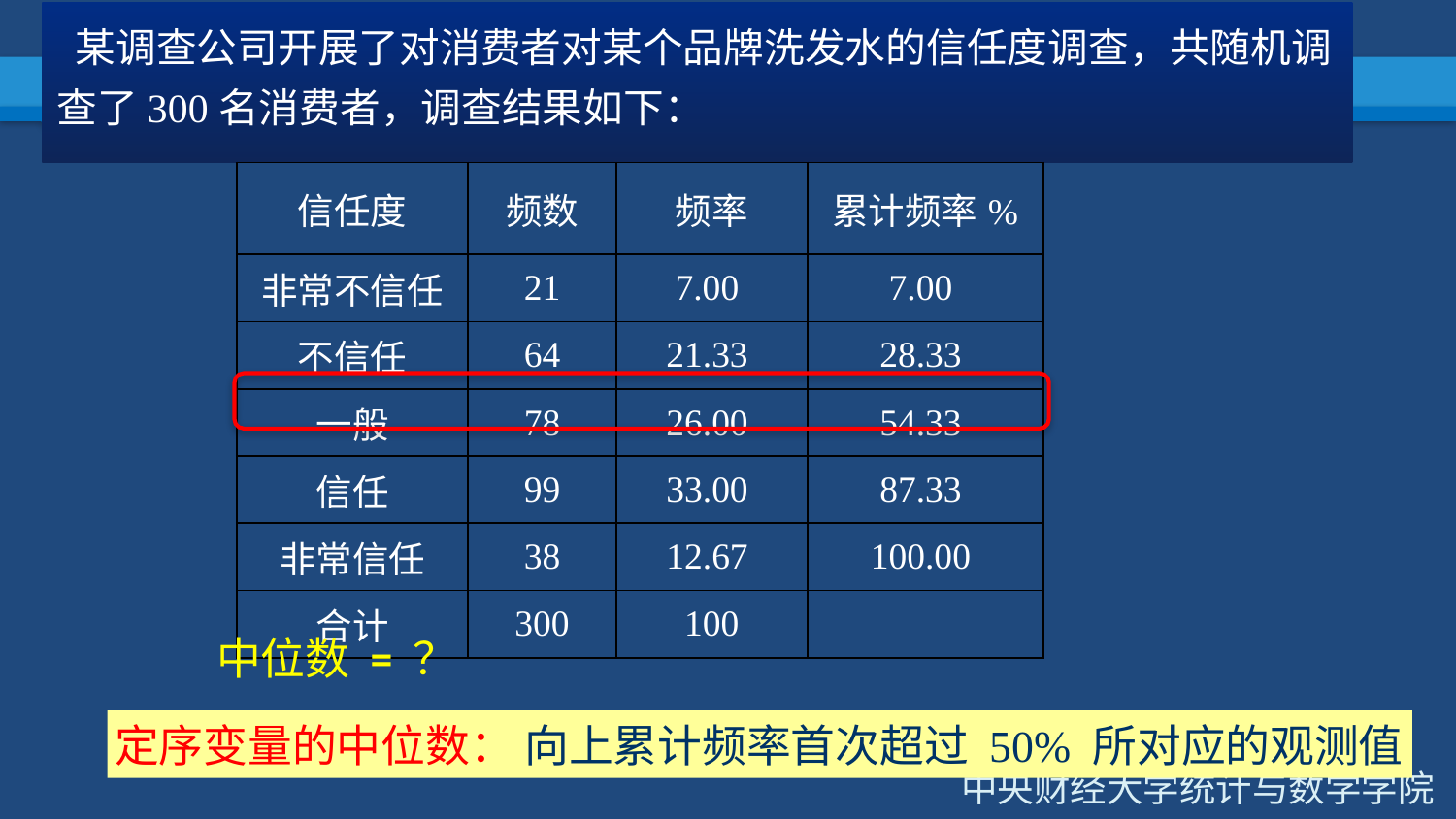

某调查公司开展了对消费者对某个品牌洗发水的信任度调查，共随机调查了300名消费者，调查结果如下：
#
| 信任度 | 频数 | 频率 | 累计频率% |
| --- | --- | --- | --- |
| 非常不信任 | 21 | 7.00 | 7.00 |
| 不信任 | 64 | 21.33 | 28.33 |
| 一般 | 78 | 26.00 | 54.33 |
| 信任 | 99 | 33.00 | 87.33 |
| 非常信任 | 38 | 12.67 | 100.00 |
| 合计 | 300 | 100 |  |

中位数 = ？
定序变量的中位数： 向上累计频率首次超过 50% 所对应的观测值